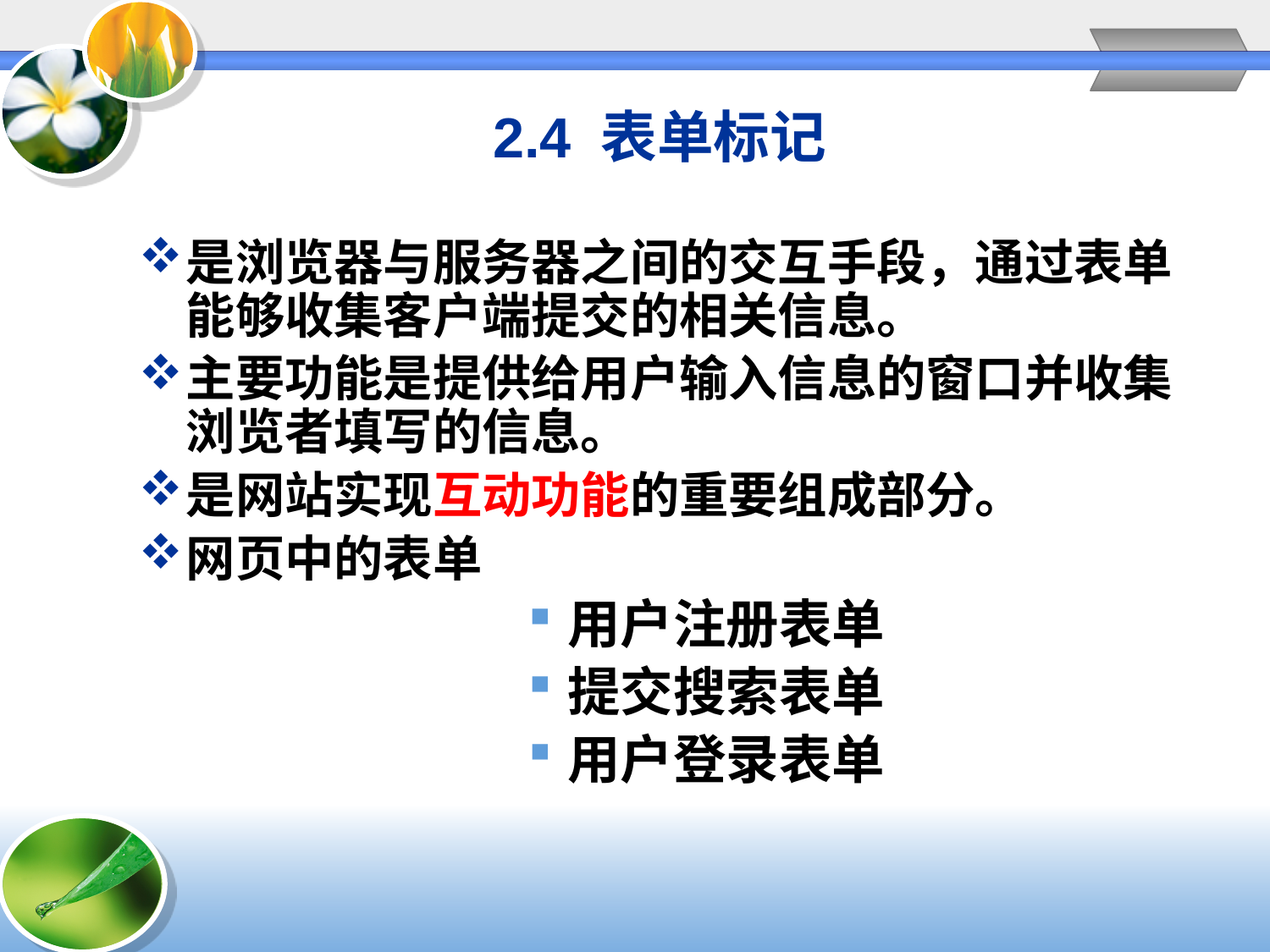

2.4 表单标记
是浏览器与服务器之间的交互手段，通过表单能够收集客户端提交的相关信息。
主要功能是提供给用户输入信息的窗口并收集浏览者填写的信息。
是网站实现互动功能的重要组成部分。
网页中的表单
用户注册表单
提交搜索表单
用户登录表单